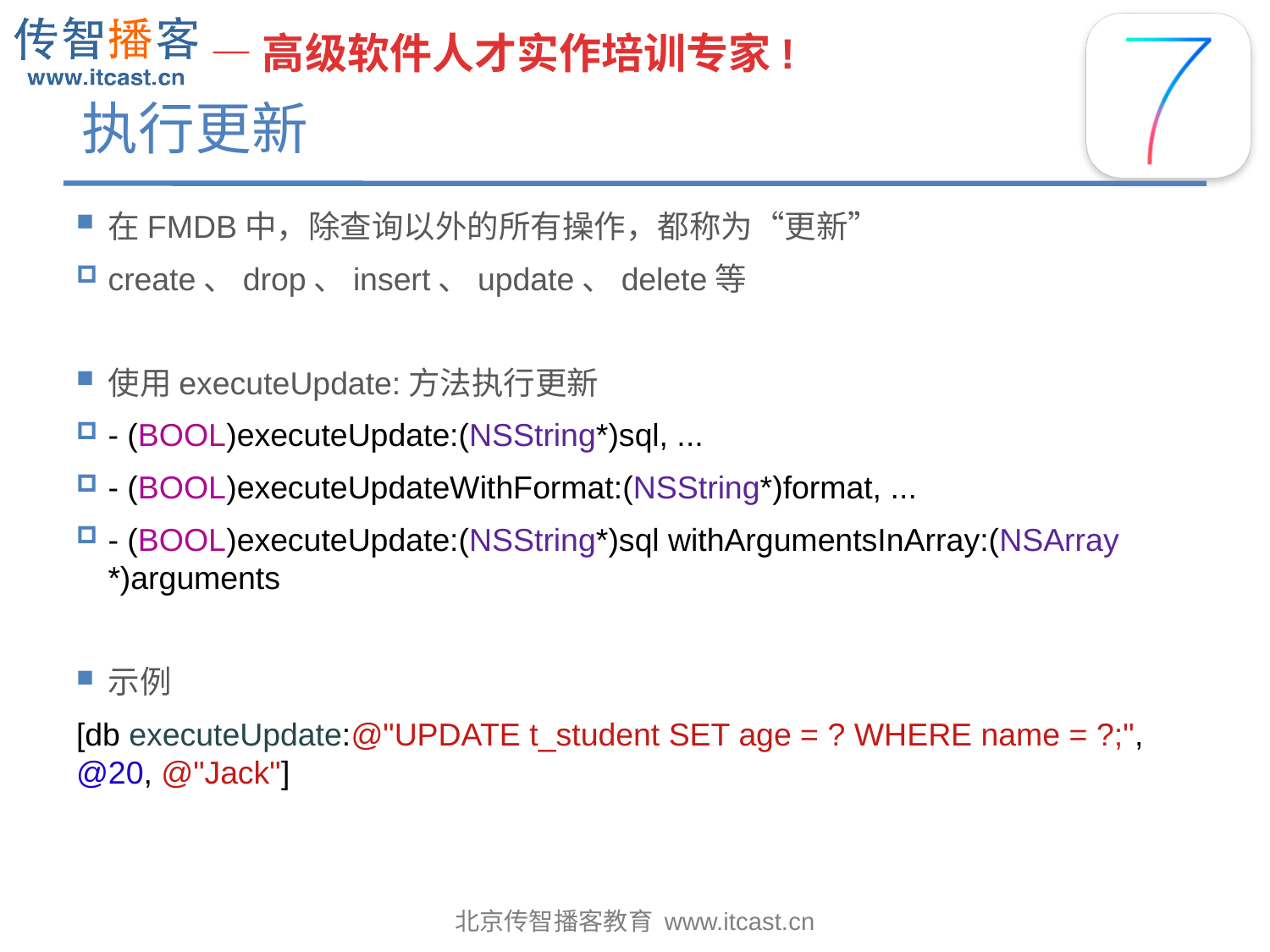

# 执行更新
在FMDB中，除查询以外的所有操作，都称为“更新”
create、drop、insert、update、delete等

使用executeUpdate:方法执行更新
- (BOOL)executeUpdate:(NSString*)sql, ...
- (BOOL)executeUpdateWithFormat:(NSString*)format, ...
- (BOOL)executeUpdate:(NSString*)sql withArgumentsInArray:(NSArray *)arguments

示例
[db executeUpdate:@"UPDATE t_student SET age = ? WHERE name = ?;", @20, @"Jack"]